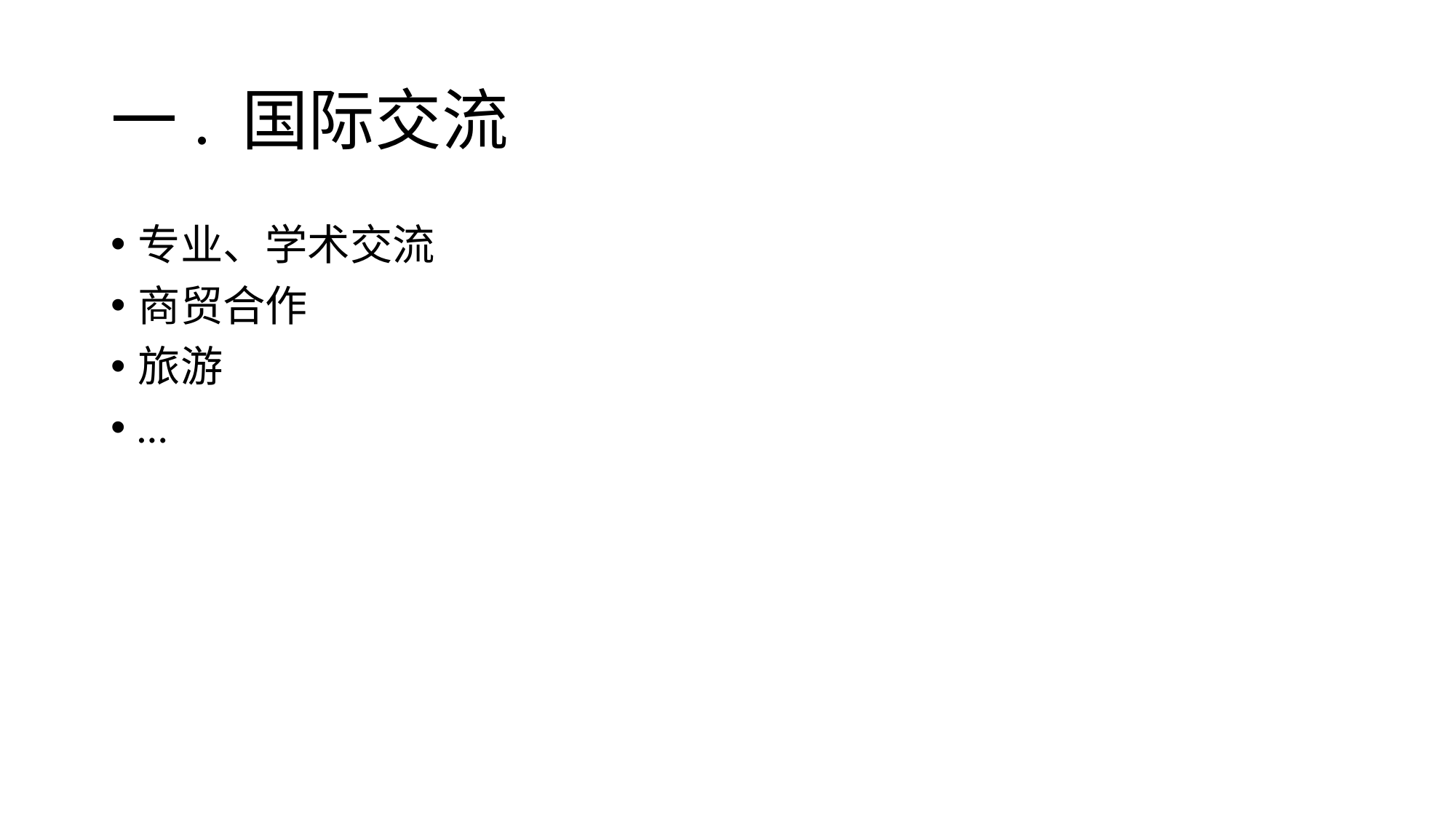

# 一. 国际交流
专业、学术交流
商贸合作
旅游
…